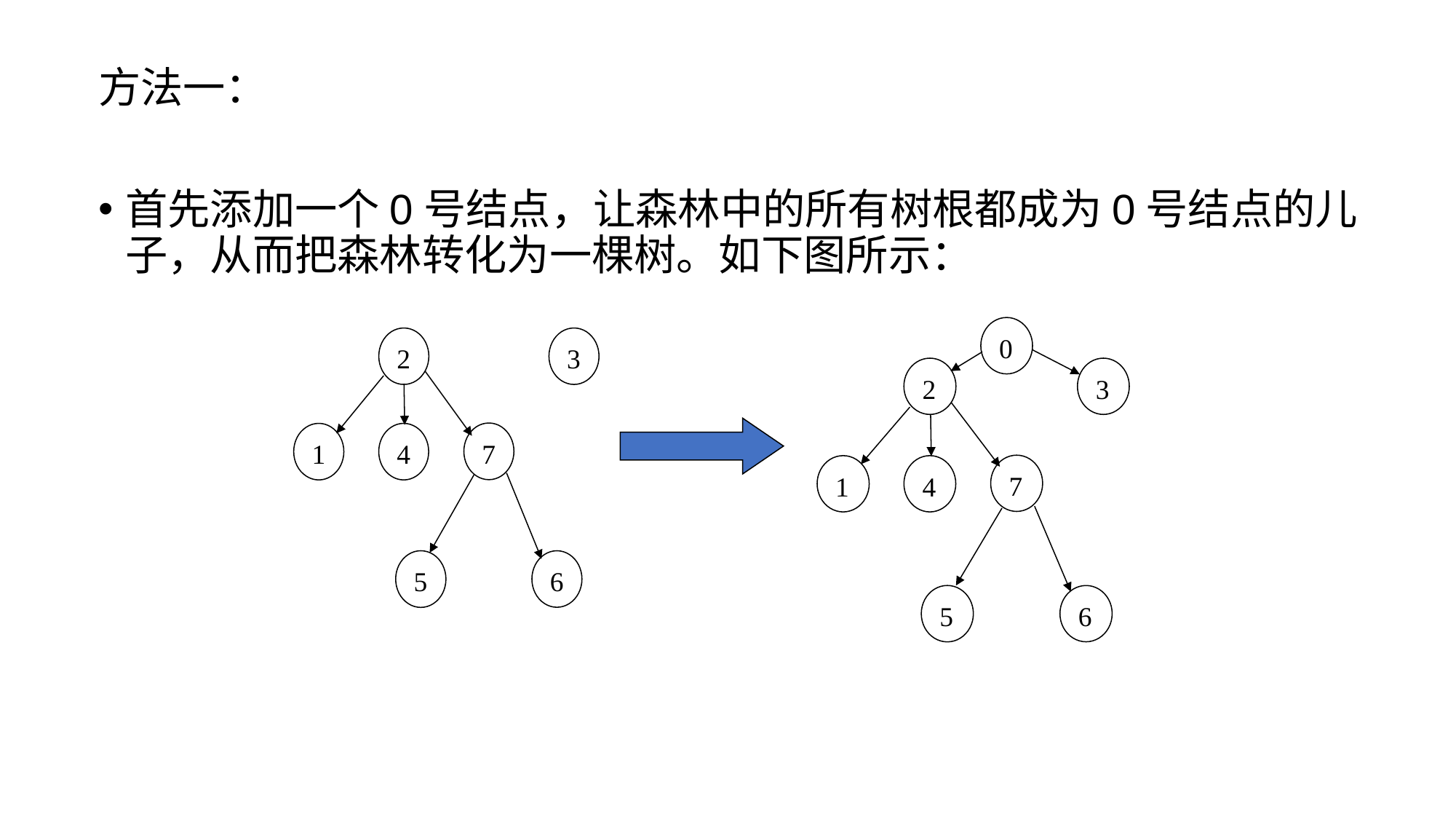

方法一：

首先添加一个0号结点，让森林中的所有树根都成为0号结点的儿子，从而把森林转化为一棵树。如下图所示：

0

2
3

7
1
4

5
6

2
3

7
1
4

5
6